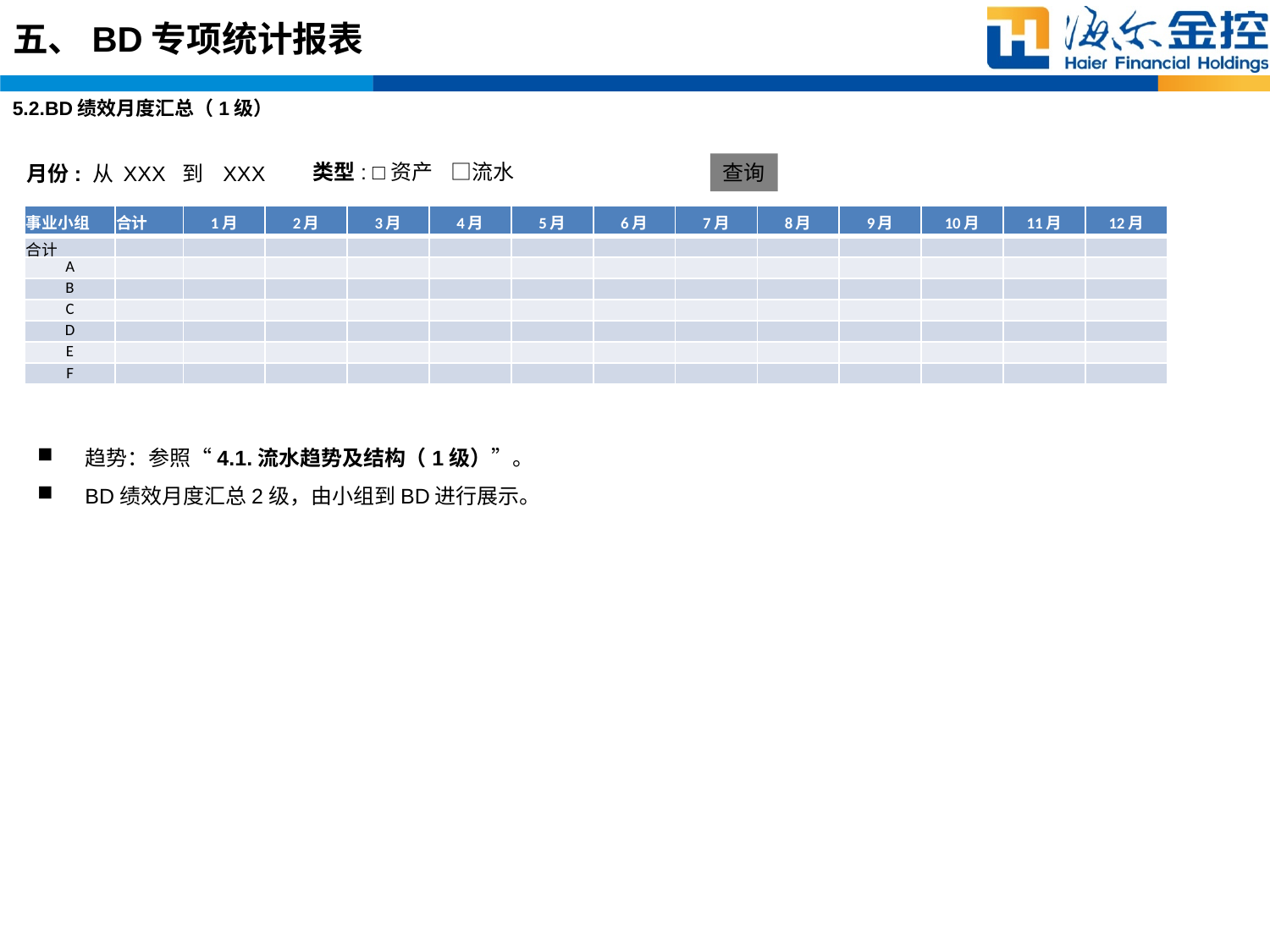

# 五、BD专项统计报表
5.2.BD绩效月度汇总（1级）
类型: □资产    □流水
查询
月份: 从 XXX  到   XXX
| 事业小组 | 合计 | 1月 | 2月 | 3月 | 4月 | 5月 | 6月 | 7月 | 8月 | 9月 | 10月 | 11月 | 12月 |
| --- | --- | --- | --- | --- | --- | --- | --- | --- | --- | --- | --- | --- | --- |
| 合计 |  |  |  |  |  |  |  |  |  |  |  |  |  |
| A |  |  |  |  |  |  |  |  |  |  |  |  |  |
| B |  |  |  |  |  |  |  |  |  |  |  |  |  |
| C |  |  |  |  |  |  |  |  |  |  |  |  |  |
| D |  |  |  |  |  |  |  |  |  |  |  |  |  |
| E |  |  |  |  |  |  |  |  |  |  |  |  |  |
| F |  |  |  |  |  |  |  |  |  |  |  |  |  |
趋势：参照“4.1.流水趋势及结构（1级）”。
BD绩效月度汇总2级，由小组到BD进行展示。